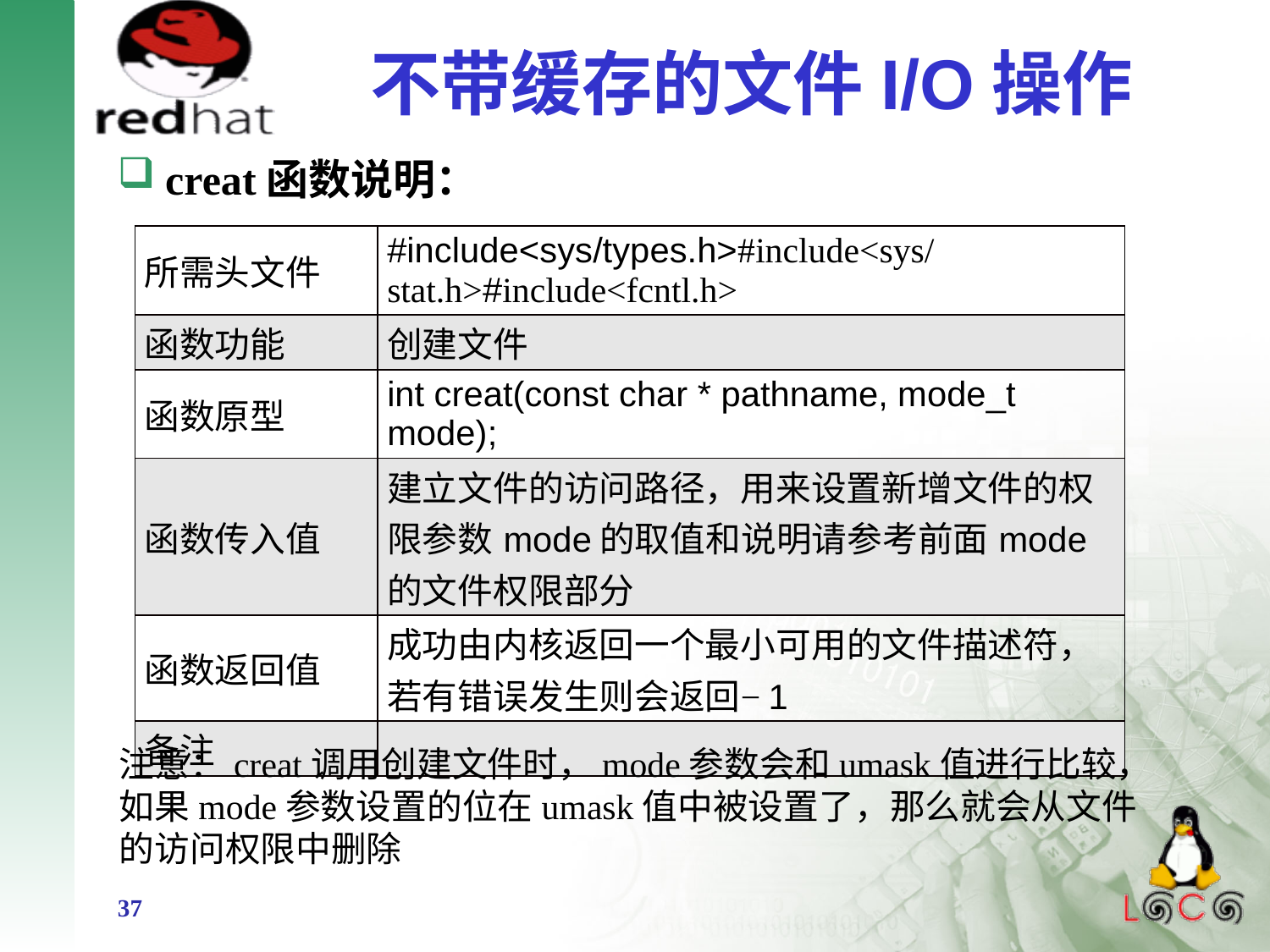

# 不带缓存的文件I/O操作
creat函数说明：
| 所需头文件 | #include<sys/types.h>#include<sys/stat.h>#include<fcntl.h> |
| --- | --- |
| 函数功能 | 创建文件 |
| 函数原型 | int creat(const char \* pathname, mode\_t mode); |
| 函数传入值 | 建立文件的访问路径，用来设置新增文件的权限参数mode的取值和说明请参考前面mode的文件权限部分 |
| 函数返回值 | 成功由内核返回一个最小可用的文件描述符，若有错误发生则会返回−1 |
| 备注 |  |
注意：creat调用创建文件时，mode参数会和umask值进行比较，如果mode参数设置的位在umask值中被设置了，那么就会从文件的访问权限中删除

37